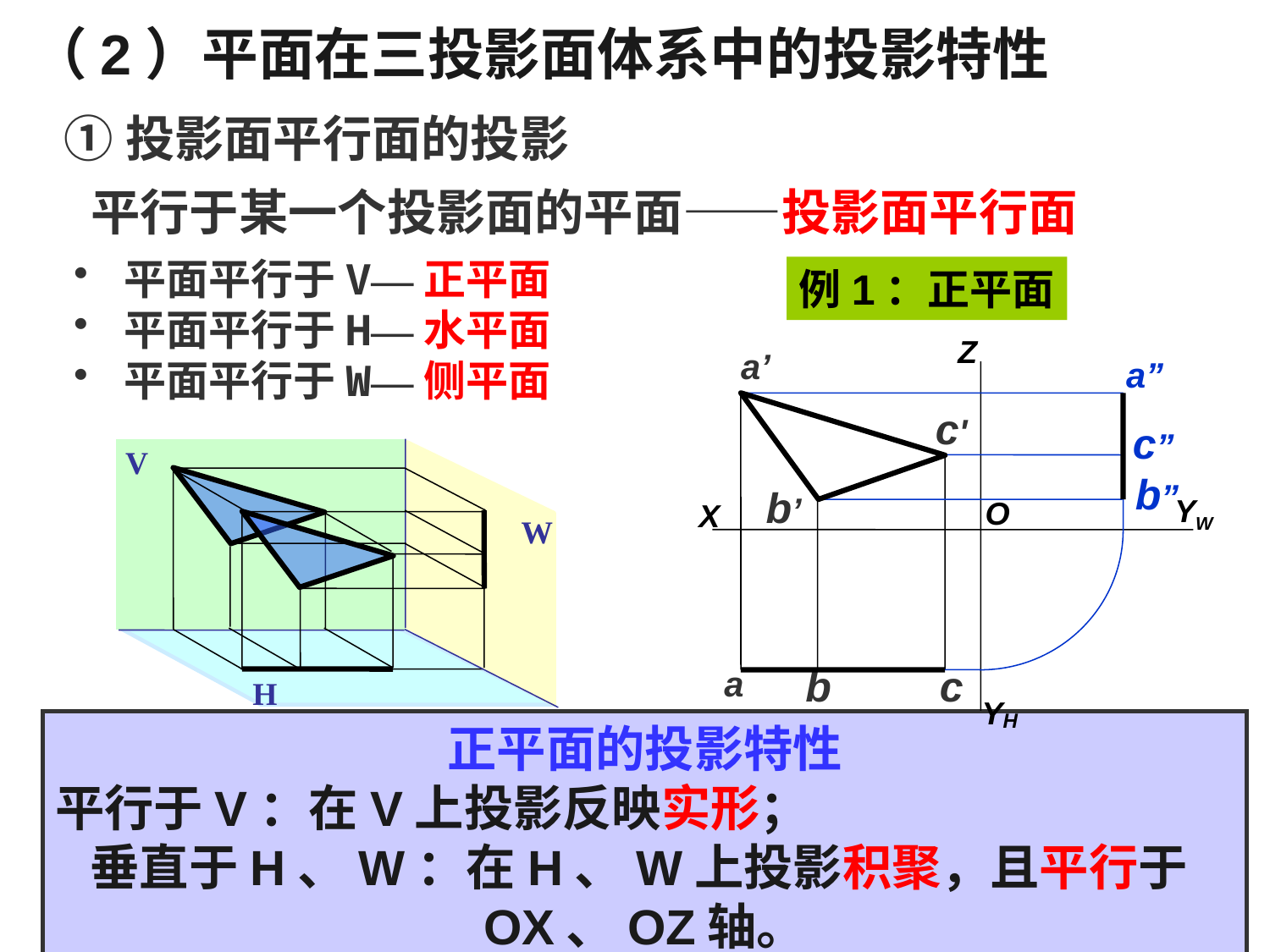

（2）平面在三投影面体系中的投影特性

   ①投影面平行面的投影

　 平行于某一个投影面的平面——投影面平行面
 平面平行于V—正平面
 平面平行于H—水平面
 平面平行于W—侧平面
例1：正平面
Z

 X
YW
O

YH
a’
a”

c'
c”
V

W

H

b”
b’

a
b
c

正平面的投影特性
平行于V：在V上投影反映实形；
垂直于H、W：在H、W上投影积聚，且平行于OX、OZ轴。
12